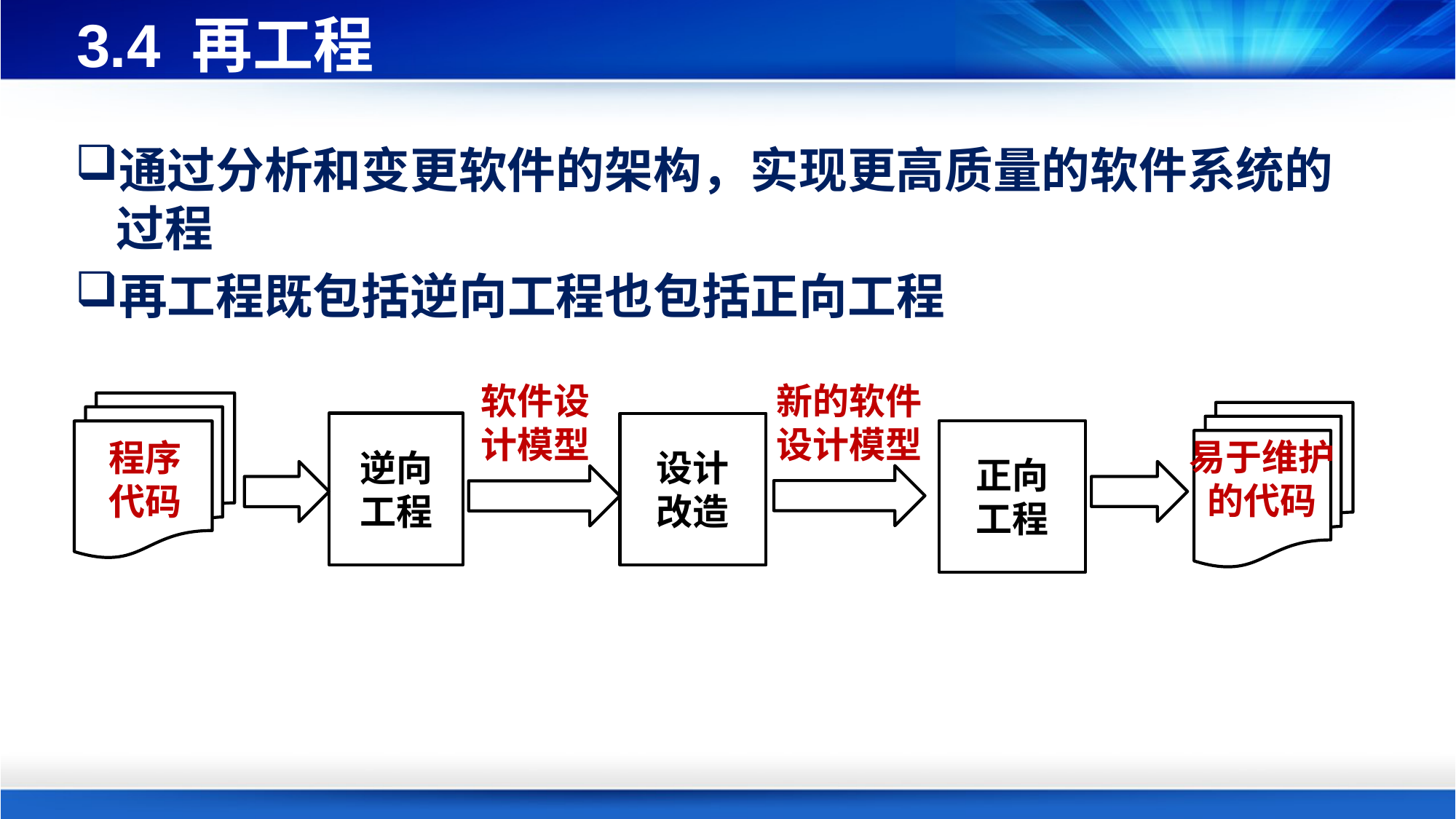

# 3.4 再工程
通过分析和变更软件的架构，实现更高质量的软件系统的过程
再工程既包括逆向工程也包括正向工程

软件设
计模型
新的软件设计模型

程序代码

易于维护的代码
逆向
工程
设计
改造
正向
工程